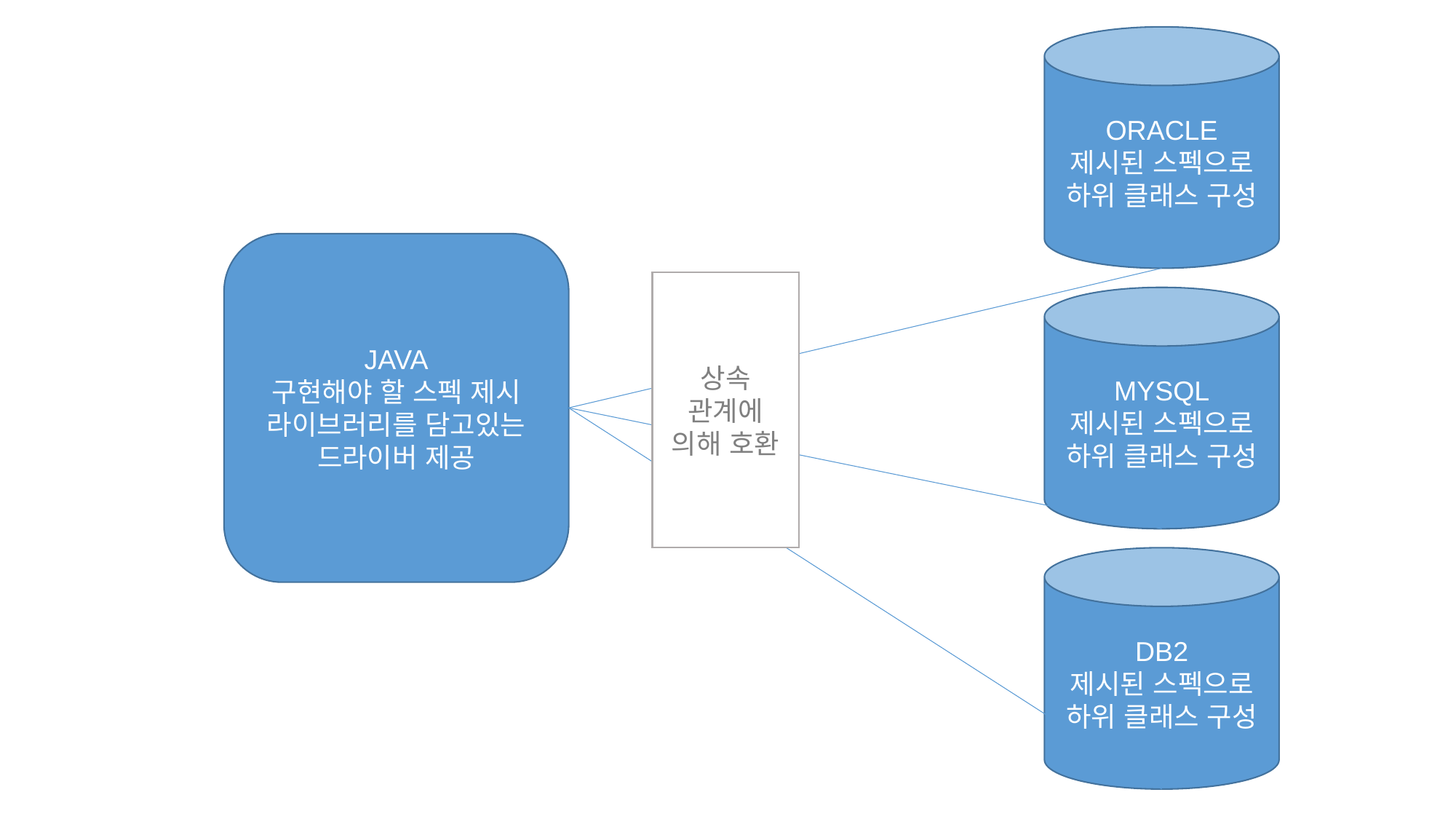

ORACLE
제시된 스펙으로 하위 클래스 구성
JAVA
구현해야 할 스펙 제시
라이브러리를 담고있는 드라이버 제공
상속 관계에 의해 호환
MYSQL
제시된 스펙으로 하위 클래스 구성
DB2
제시된 스펙으로 하위 클래스 구성